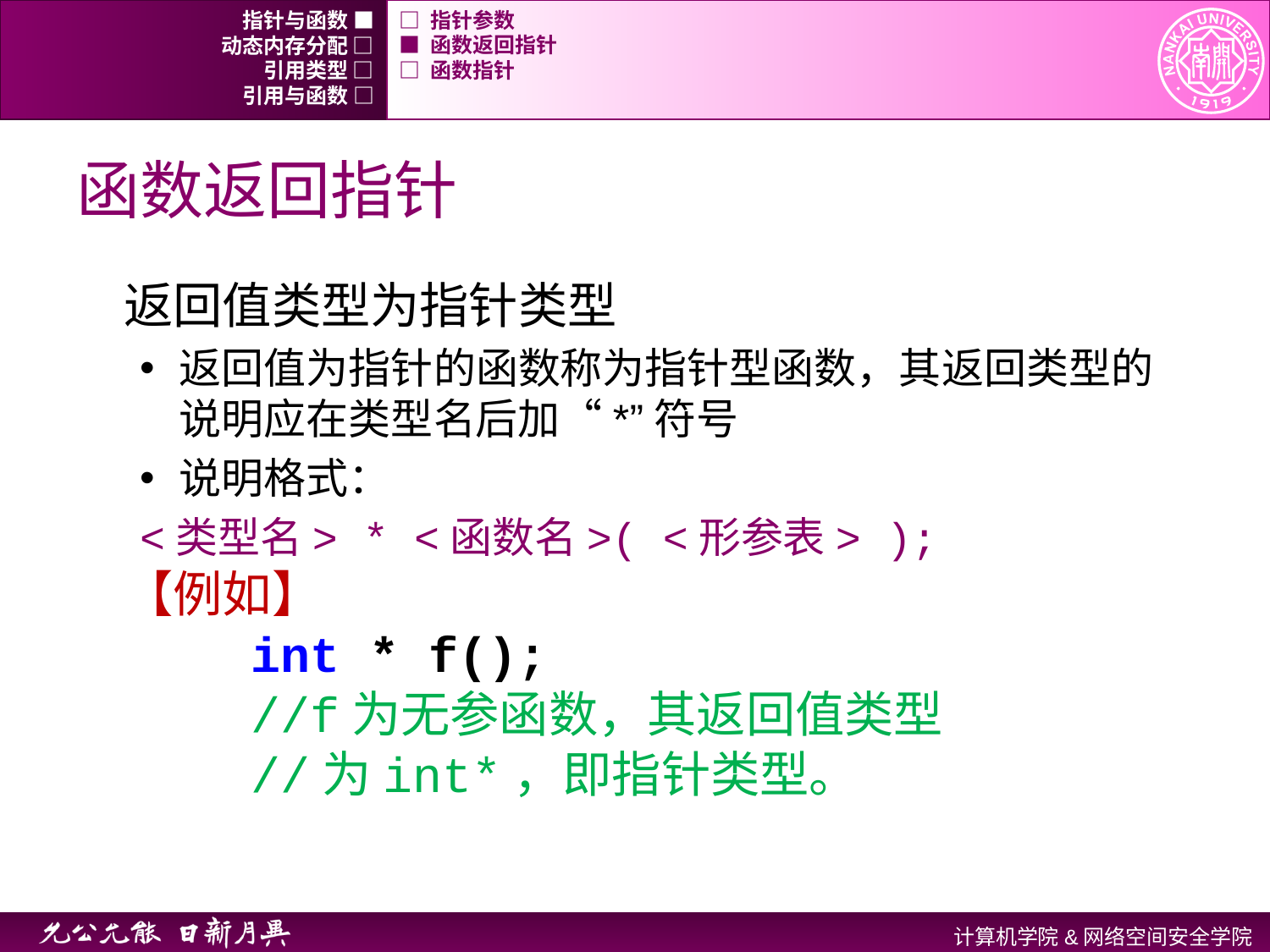

指针与函数 ■
□ 指针参数
动态内存分配 □
■ 函数返回指针
引用类型 □
□ 函数指针
引用与函数 □

# 函数返回指针
返回值类型为指针类型
返回值为指针的函数称为指针型函数，其返回类型的说明应在类型名后加“*”符号
说明格式：
<类型名> * <函数名>( <形参表> );
	【例如】
    	int * f();
	 	//f为无参函数，其返回值类型
		//为int*，即指针类型。